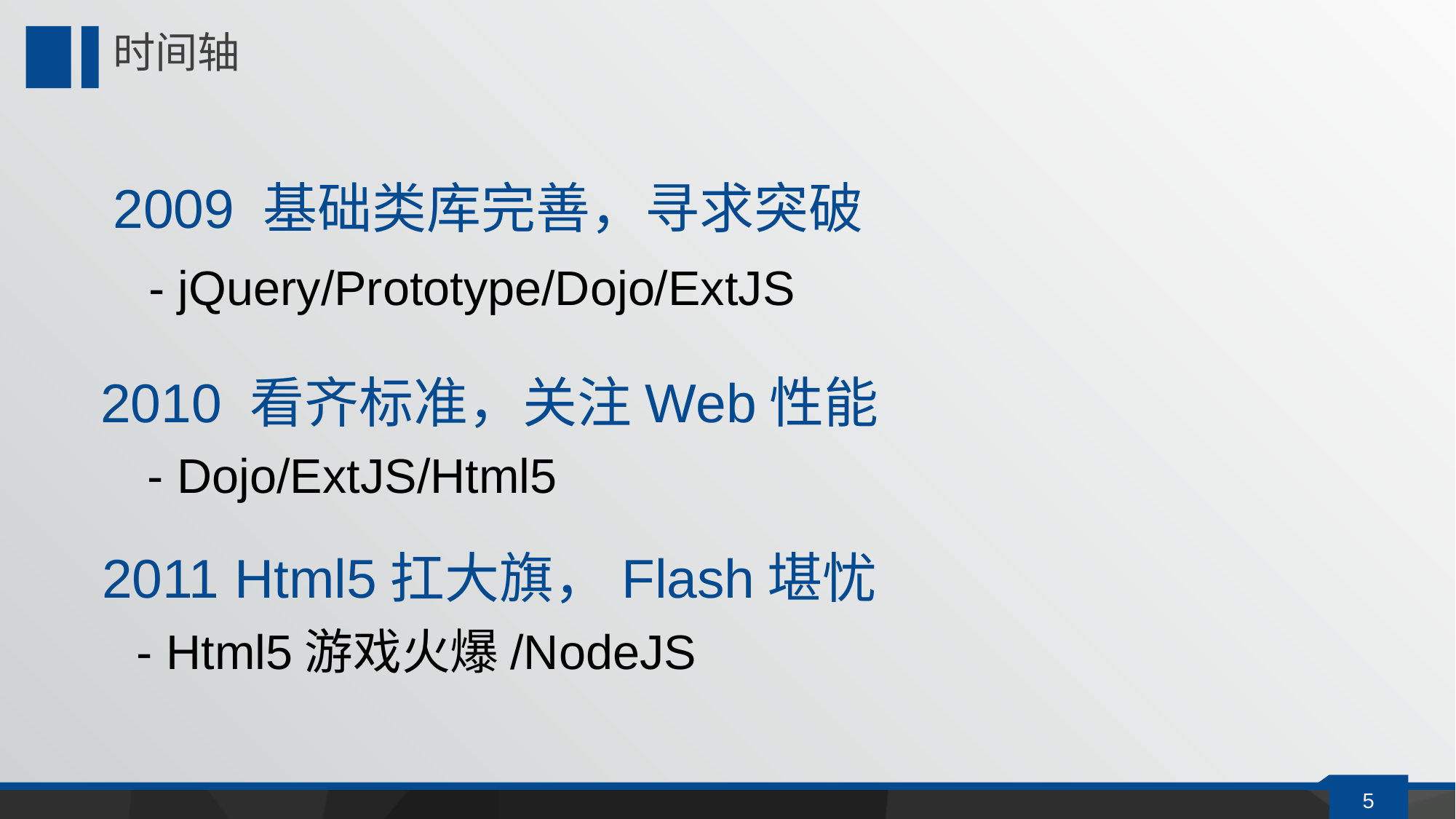

# 时间轴
2009 基础类库完善，寻求突破
- jQuery/Prototype/Dojo/ExtJS
2010 看齐标准，关注Web性能
- Dojo/ExtJS/Html5
2011 Html5扛大旗，Flash堪忧
- Html5游戏火爆/NodeJS